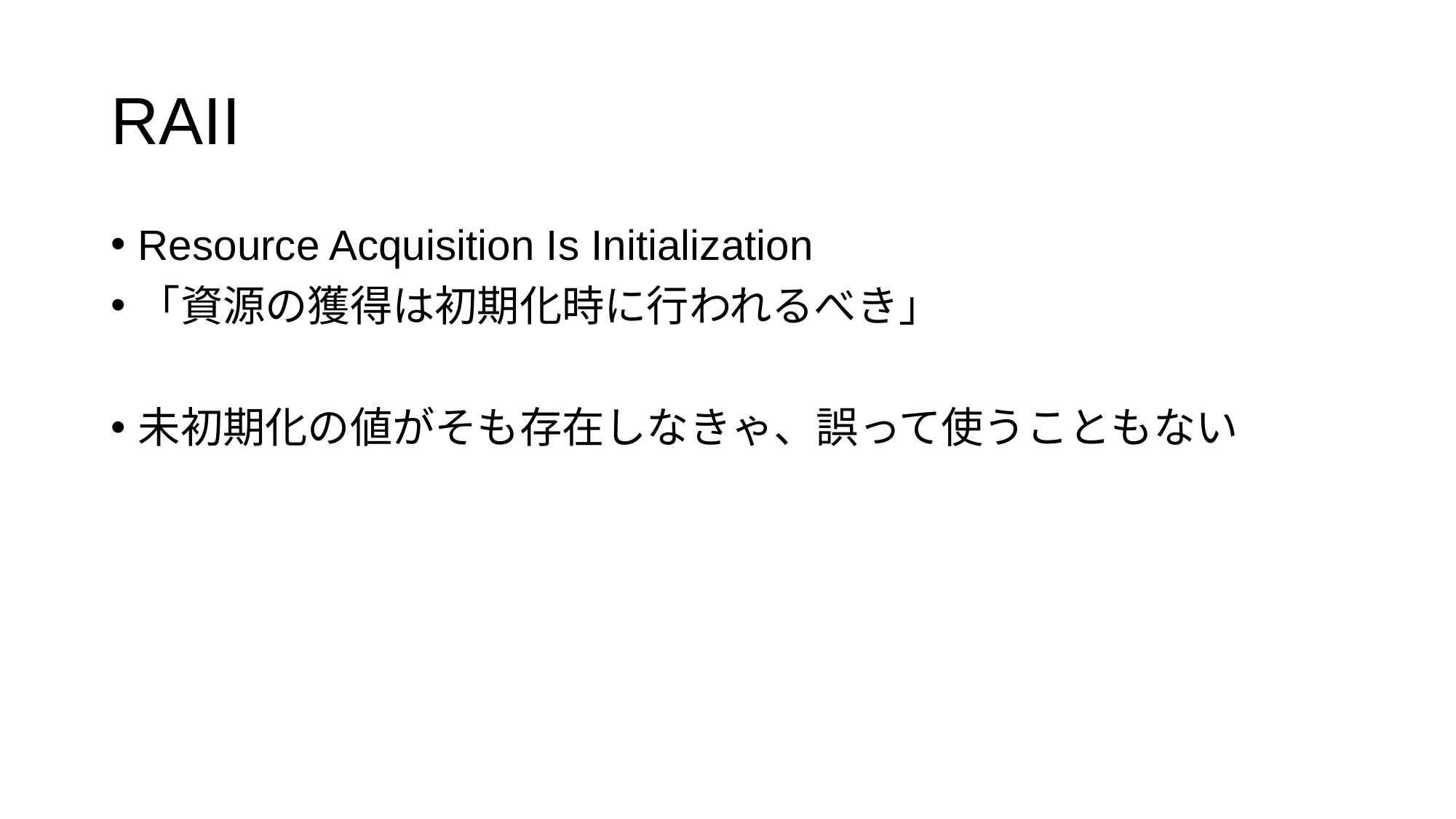

# RAII
Resource Acquisition Is Initialization
「資源の獲得は初期化時に行われるべき」

未初期化の値がそも存在しなきゃ、誤って使うこともない